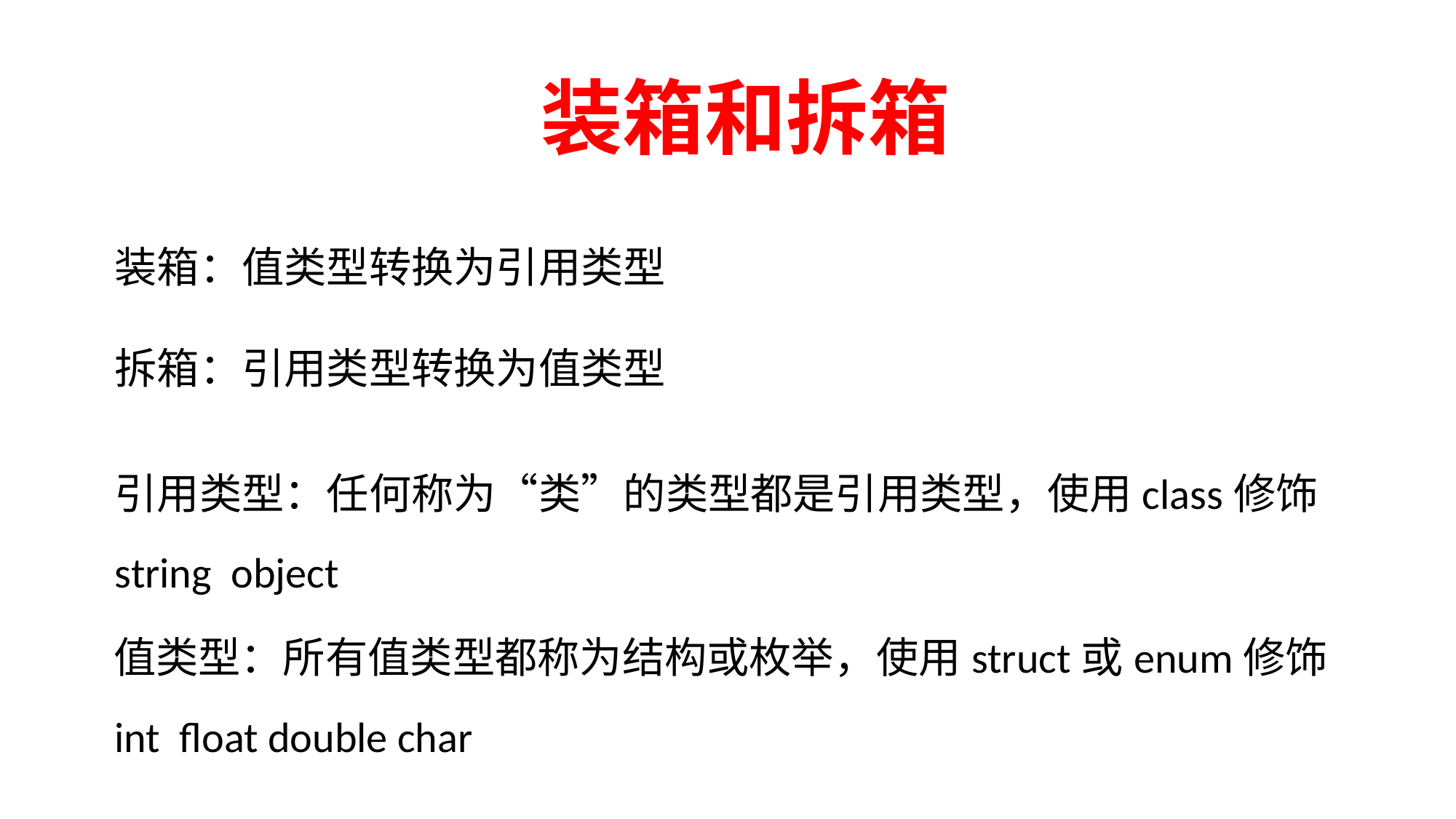

装箱和拆箱
装箱：值类型转换为引用类型
拆箱：引用类型转换为值类型
引用类型：任何称为“类”的类型都是引用类型，使用class修饰
string  object
值类型：所有值类型都称为结构或枚举，使用struct或enum修饰
int  float double char